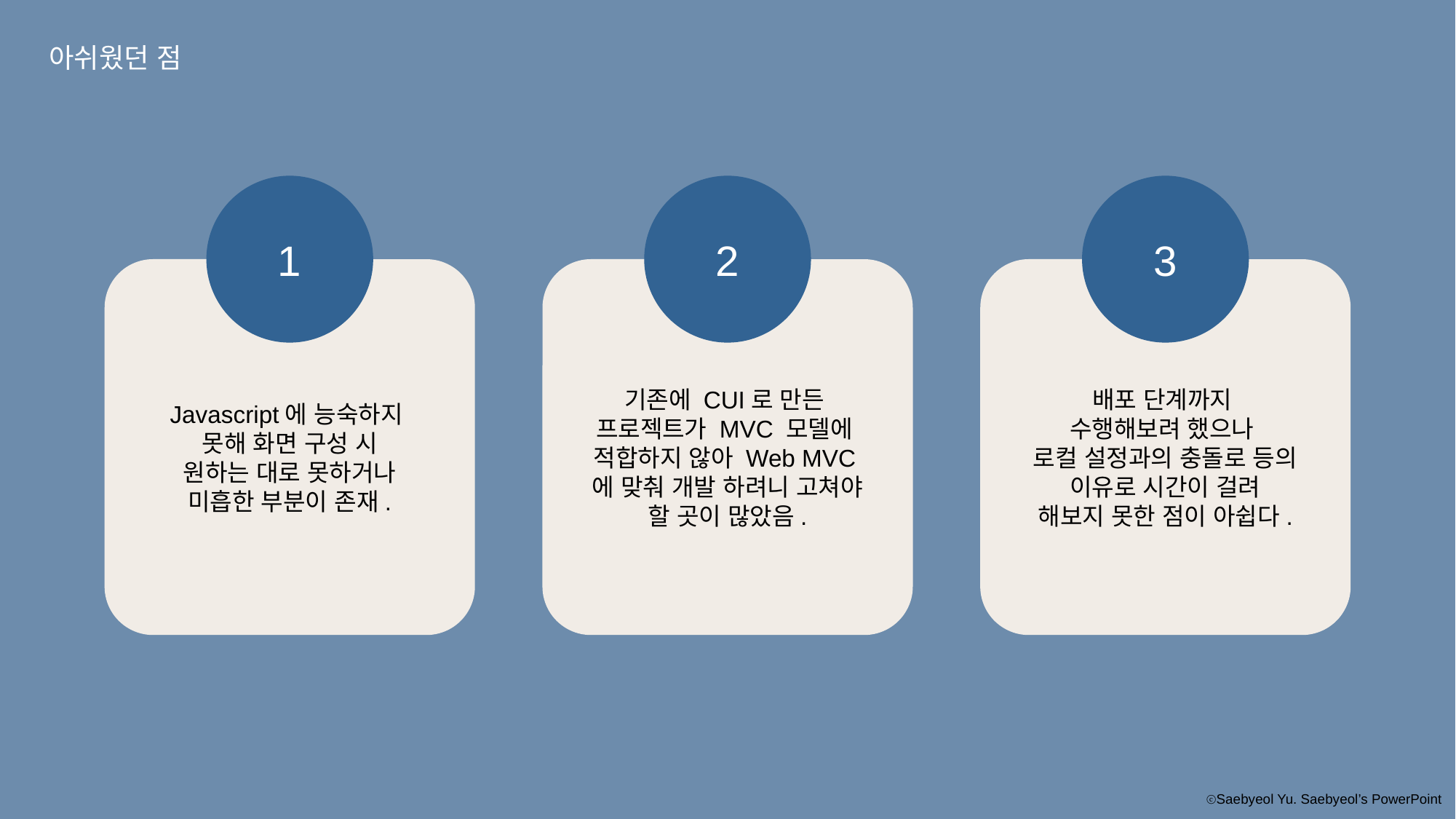

아쉬웠던 점
1

2

3

기존에 CUI로 만든
프로젝트가 MVC 모델에
적합하지 않아 Web MVC에 맞춰 개발 하려니 고쳐야 할 곳이 많았음.
배포 단계까지
수행해보려 했으나
로컬 설정과의 충돌로 등의
이유로 시간이 걸려
해보지 못한 점이 아쉽다.
Javascript에 능숙하지
못해 화면 구성 시
원하는 대로 못하거나
미흡한 부분이 존재.